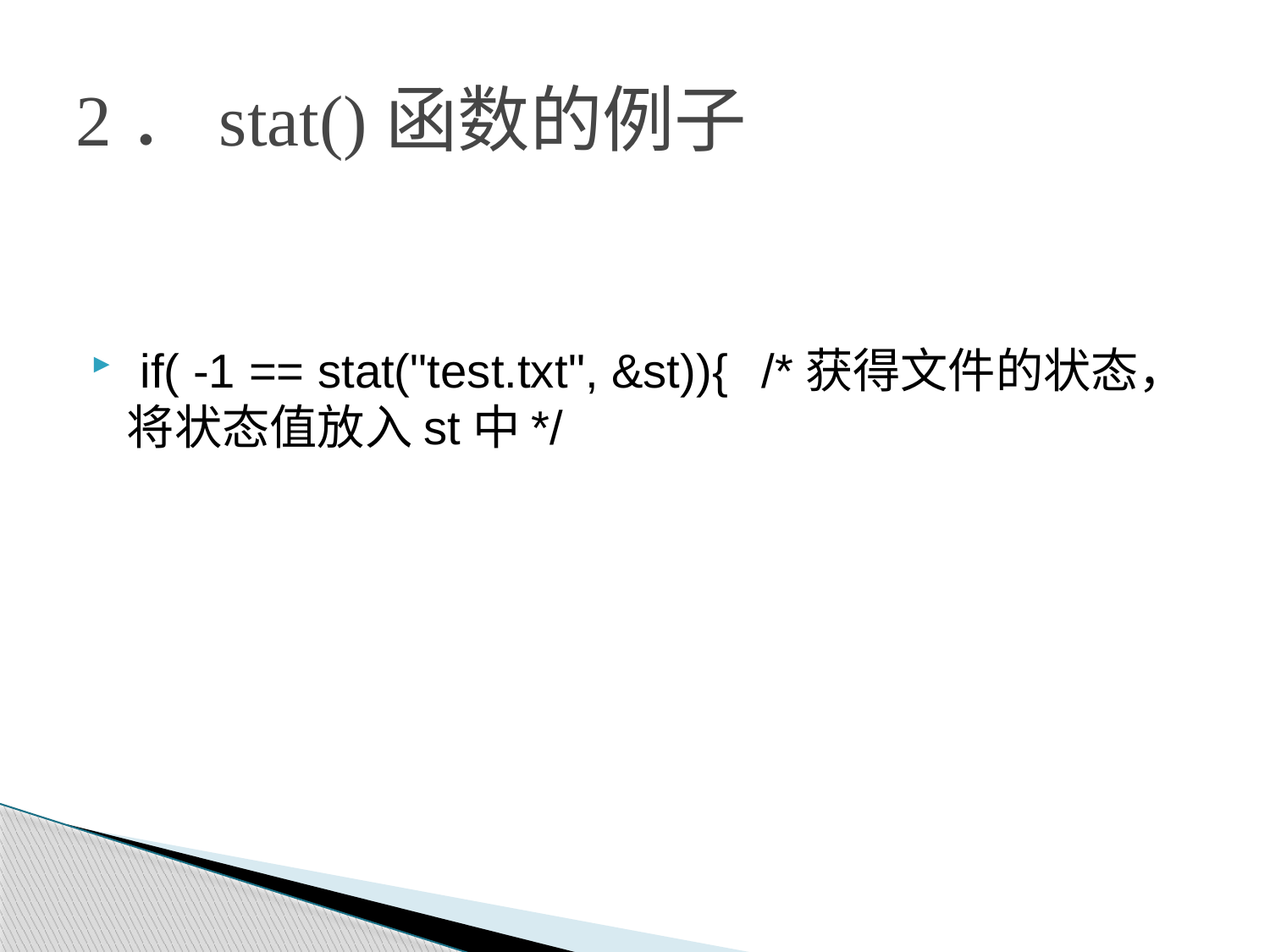

# 2．stat()函数的例子

 if( -1 == stat("test.txt", &st)){ 	/*获得文件的状态，将状态值放入st中*/